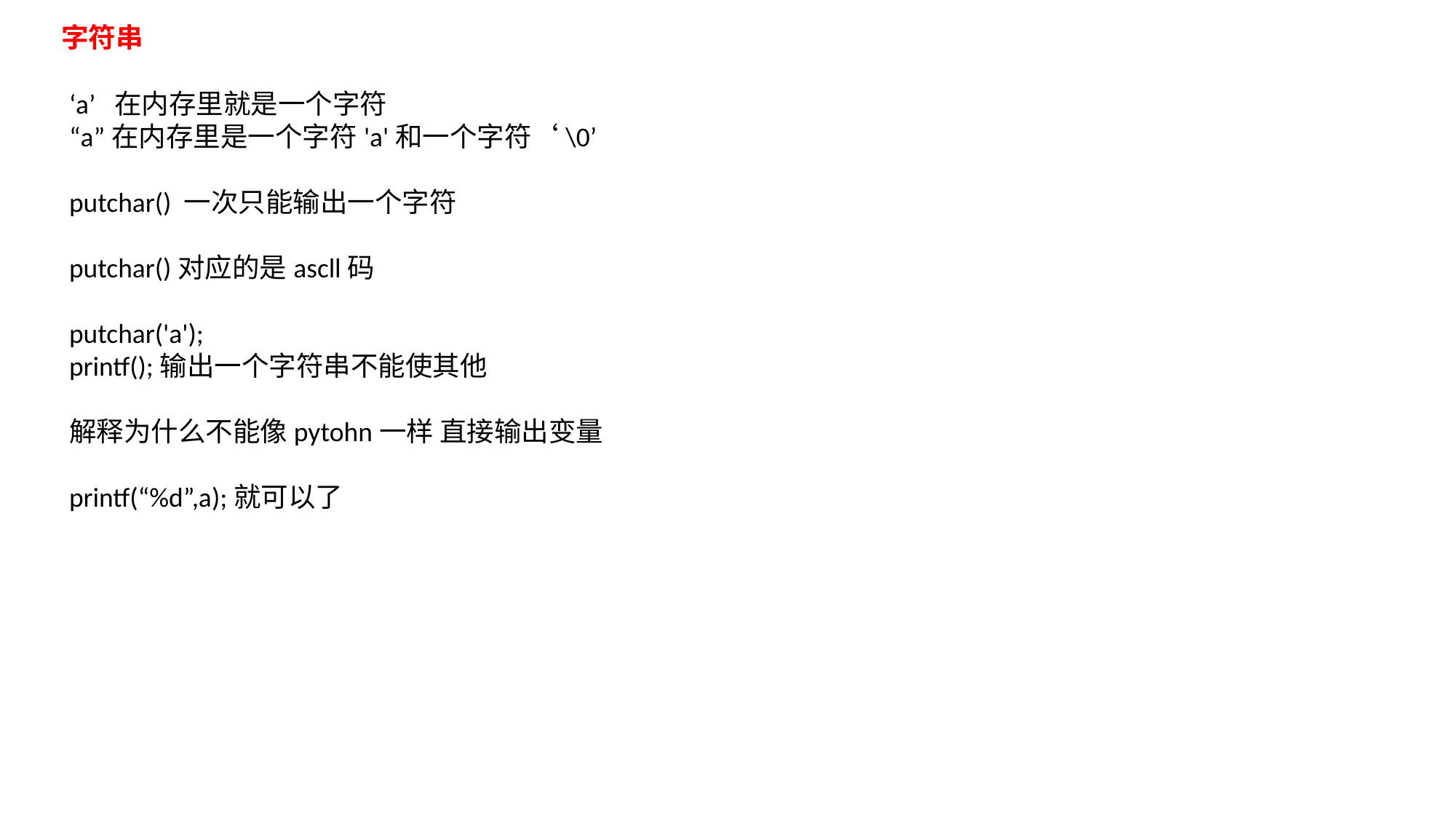

字符串
‘a’  在内存里就是一个字符
“a”在内存里是一个字符'a'和一个字符‘\0’

putchar() 一次只能输出一个字符

putchar()对应的是ascll码

putchar('a');
printf();输出一个字符串不能使其他

解释为什么不能像pytohn一样 直接输出变量

printf(“%d”,a);就可以了